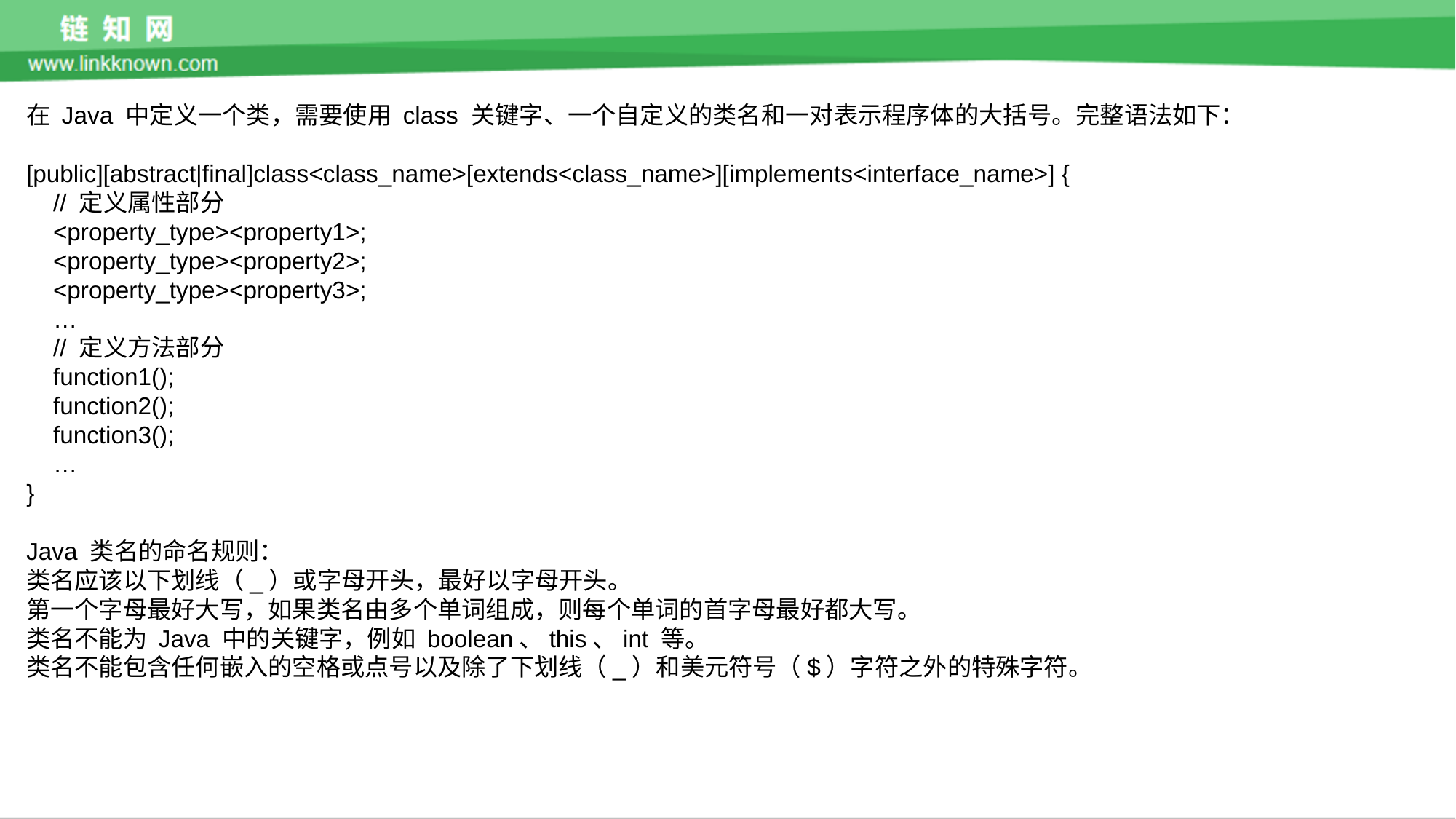

在 Java 中定义一个类，需要使用 class 关键字、一个自定义的类名和一对表示程序体的大括号。完整语法如下：

[public][abstract|final]class<class_name>[extends<class_name>][implements<interface_name>] {
    // 定义属性部分
    <property_type><property1>;
    <property_type><property2>;
    <property_type><property3>;
    …
    // 定义方法部分
    function1();
    function2();
    function3();
    …
}

Java 类名的命名规则：
类名应该以下划线（_）或字母开头，最好以字母开头。
第一个字母最好大写，如果类名由多个单词组成，则每个单词的首字母最好都大写。
类名不能为 Java 中的关键字，例如 boolean、this、int 等。
类名不能包含任何嵌入的空格或点号以及除了下划线（_）和美元符号（$）字符之外的特殊字符。